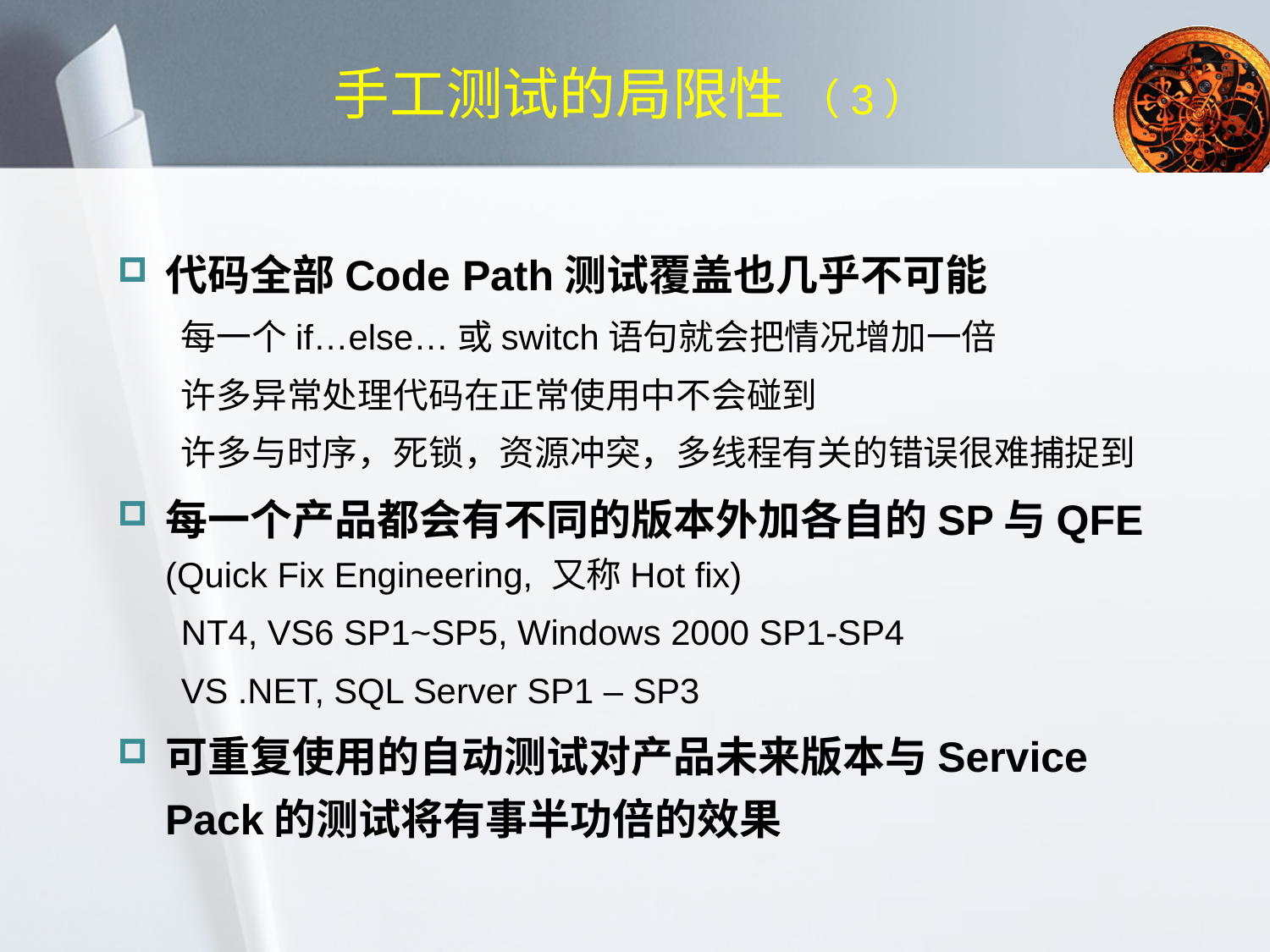

# 手工测试的局限性 （3）
代码全部Code Path测试覆盖也几乎不可能
每一个if…else…或switch语句就会把情况增加一倍
许多异常处理代码在正常使用中不会碰到
许多与时序，死锁，资源冲突，多线程有关的错误很难捕捉到
每一个产品都会有不同的版本外加各自的SP与QFE (Quick Fix Engineering, 又称Hot fix)
NT4, VS6 SP1~SP5, Windows 2000 SP1-SP4
VS .NET, SQL Server SP1 – SP3
可重复使用的自动测试对产品未来版本与Service Pack的测试将有事半功倍的效果